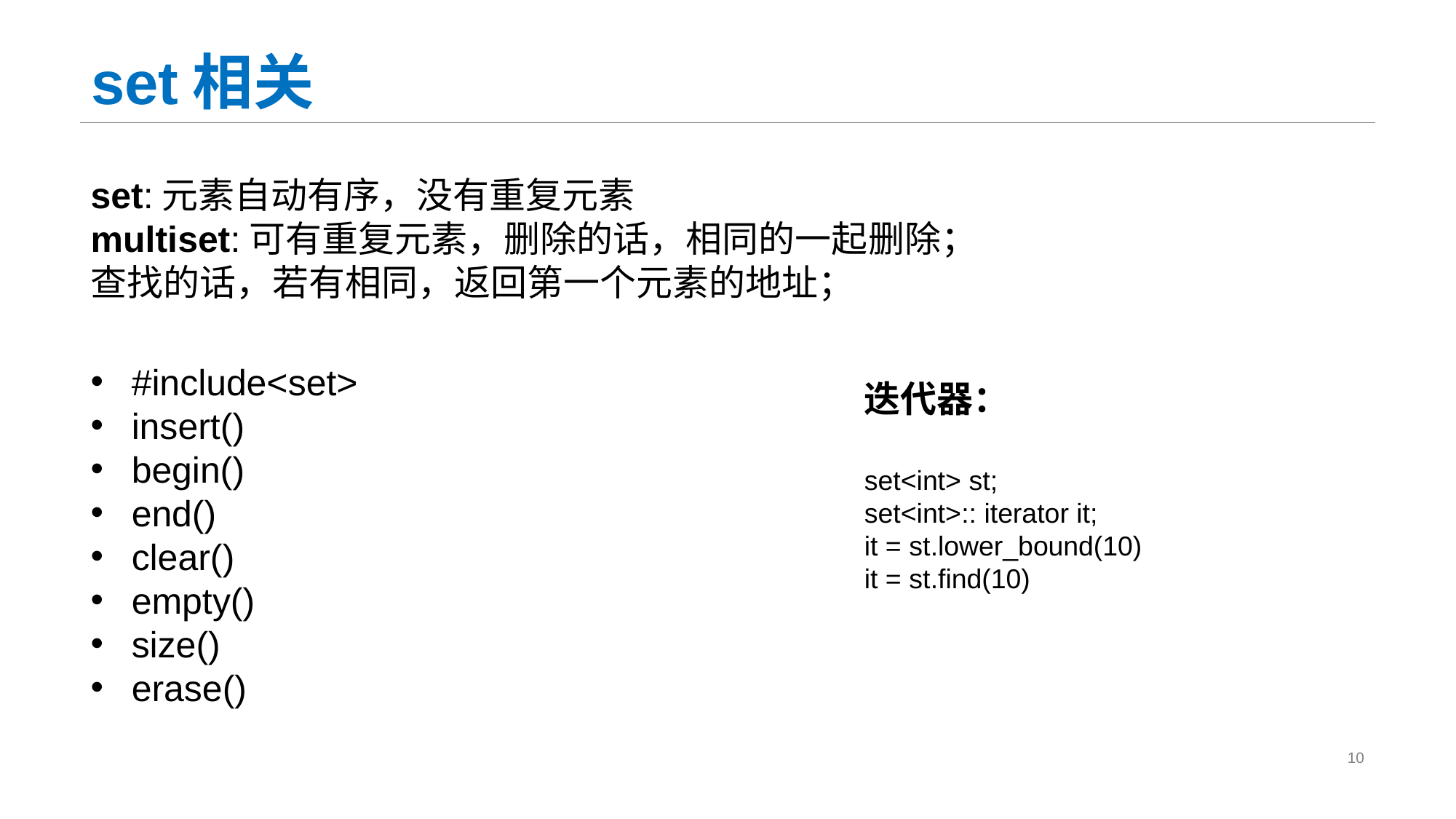

# set相关
set:元素自动有序，没有重复元素
multiset:可有重复元素，删除的话，相同的一起删除；
查找的话，若有相同，返回第一个元素的地址；
#include<set>
insert()
begin()
end()
clear()
empty()
size()
erase()
迭代器：

set<int> st;
set<int>:: iterator it;
it = st.lower_bound(10)
it = st.find(10)
10